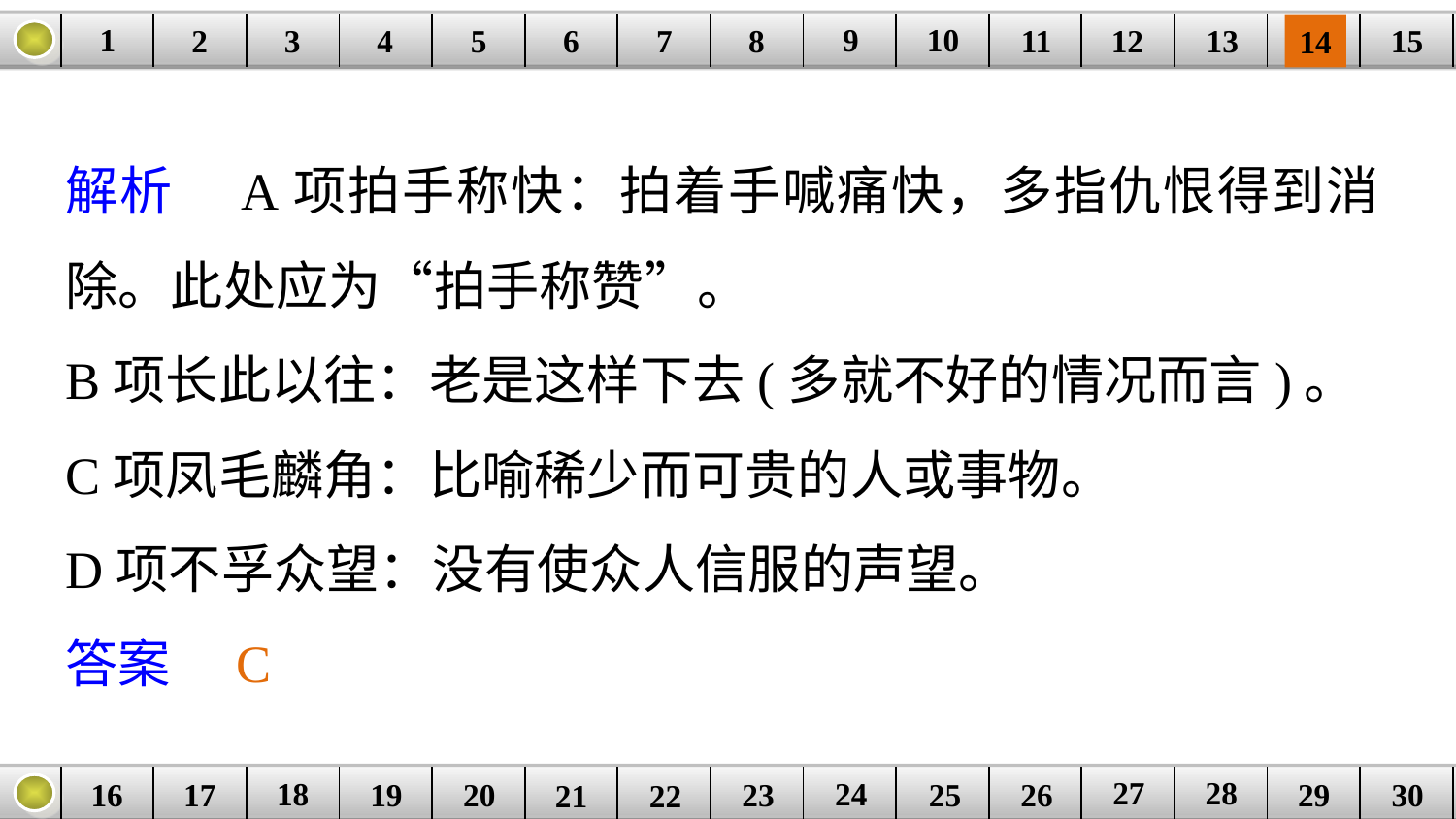

9
10
1
3
4
5
6
8
11
2
12
15
|  |  |  |  |  |  |  |  |  |  |  |  |  |  |  |
| --- | --- | --- | --- | --- | --- | --- | --- | --- | --- | --- | --- | --- | --- | --- |
7
13
14

解析　A项拍手称快：拍着手喊痛快，多指仇恨得到消除。此处应为“拍手称赞”。
B项长此以往：老是这样下去(多就不好的情况而言)。
C项凤毛麟角：比喻稀少而可贵的人或事物。
D项不孚众望：没有使众人信服的声望。
答案　C

27
28
18
24
16
25
26
30
|  |  |  |  |  |  |  |  |  |  |  |  |  |  |  |
| --- | --- | --- | --- | --- | --- | --- | --- | --- | --- | --- | --- | --- | --- | --- |
23
17
19
20
29
21
22